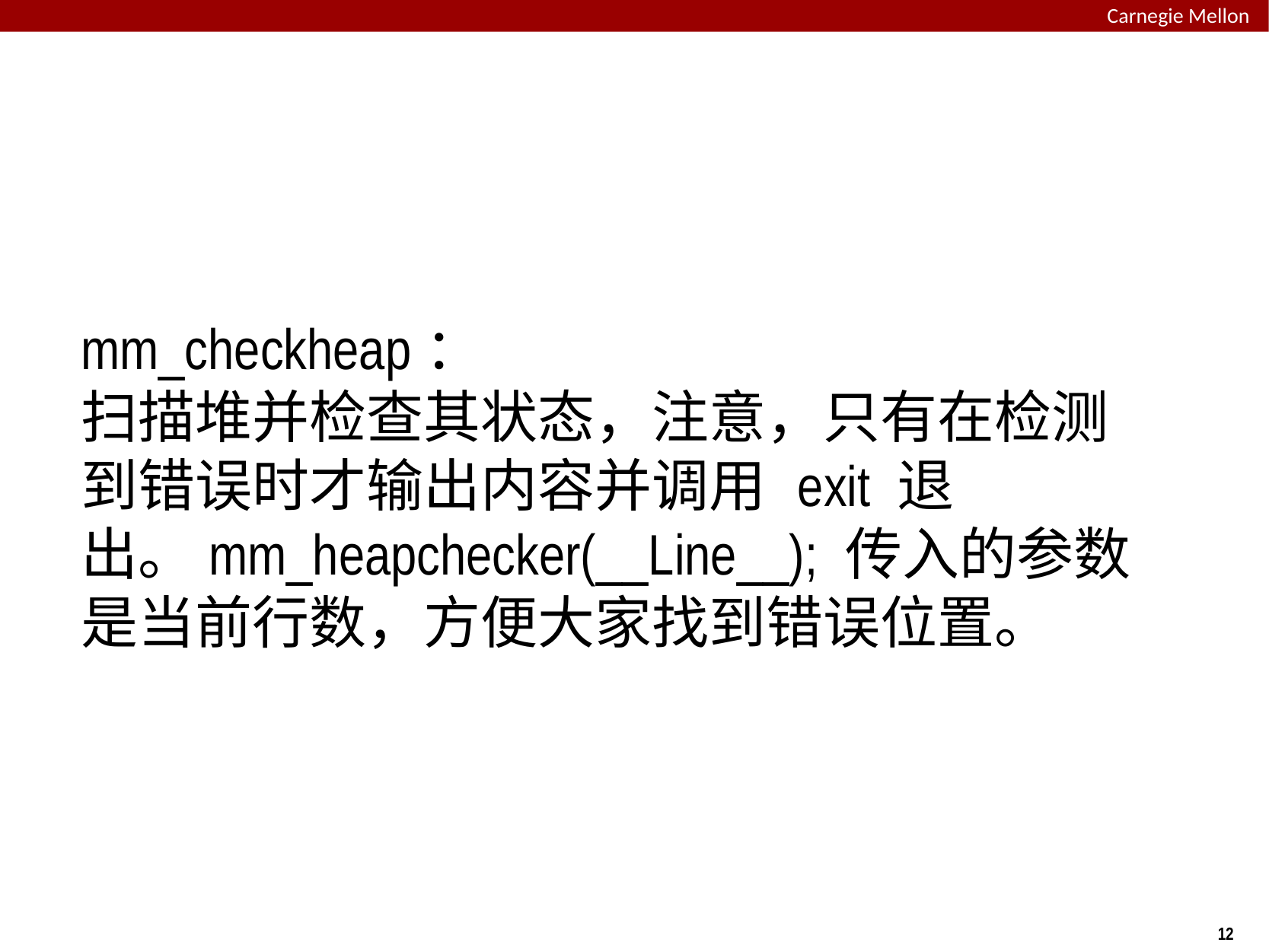

mm_checkheap：
扫描堆并检查其状态，注意，只有在检测到错误时才输出内容并调用 exit 退出。mm_heapchecker(__Line__); 传入的参数是当前行数，方便大家找到错误位置。